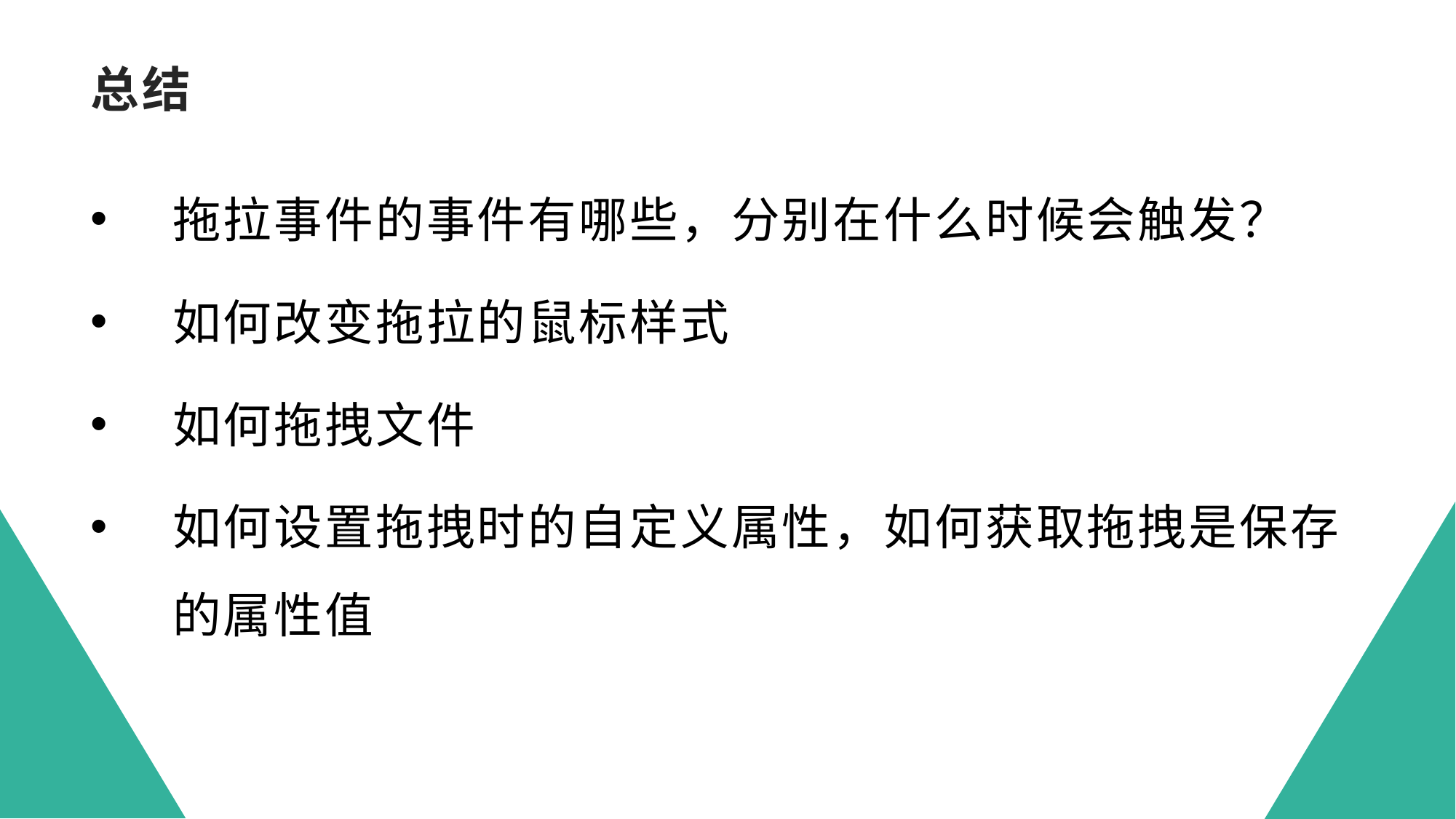

# 总结
拖拉事件的事件有哪些，分别在什么时候会触发？
如何改变拖拉的鼠标样式
如何拖拽文件
如何设置拖拽时的自定义属性，如何获取拖拽是保存的属性值